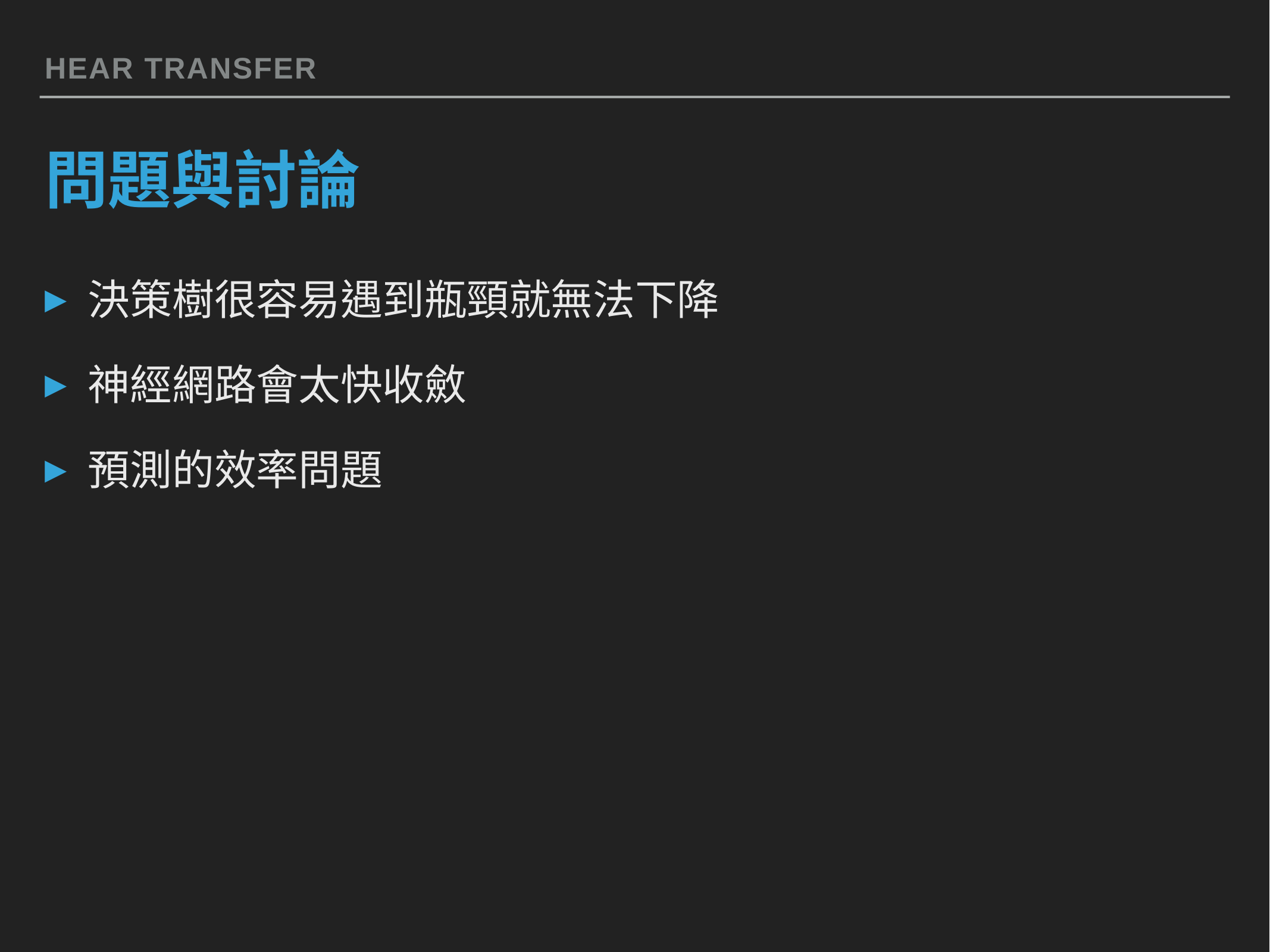

Hear transfer
# 問題與討論
決策樹很容易遇到瓶頸就無法下降
神經網路會太快收斂
預測的效率問題